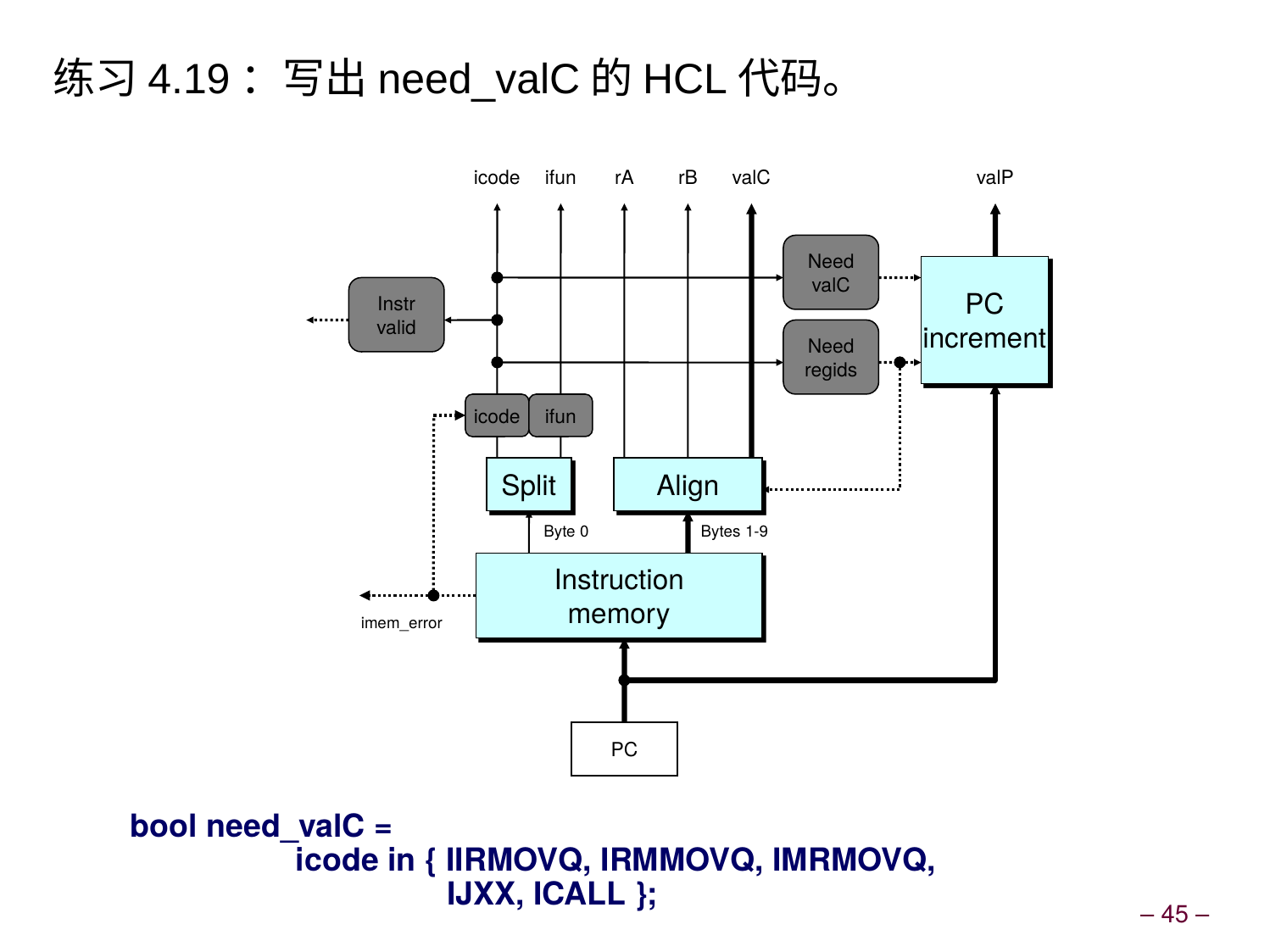

练习4.19：写出need_valC的HCL代码。

icode
ifun
rA
rB
valC
valP

Need
valC

PC
increment

Instr
valid

Need
regids

icode
ifun
Split
Align

Byte 0
Bytes 1-9
Instruction
memory

imem_error

PC
bool need_valC =
	icode in { IIRMOVQ, IRMMOVQ, IMRMOVQ, IJXX, ICALL };